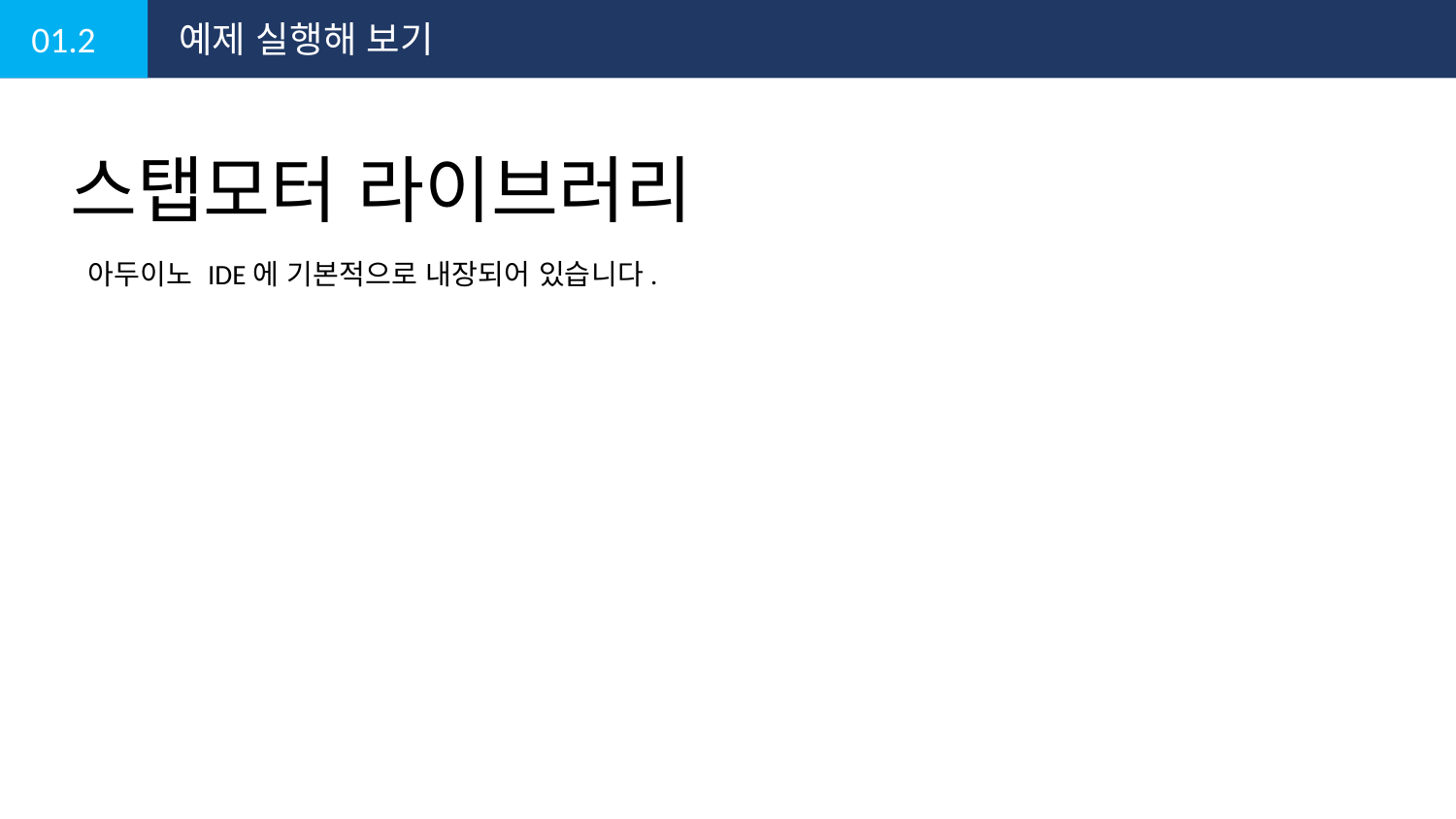

01.2
예제 실행해 보기
스탭모터 라이브러리
아두이노 IDE에 기본적으로 내장되어 있습니다.